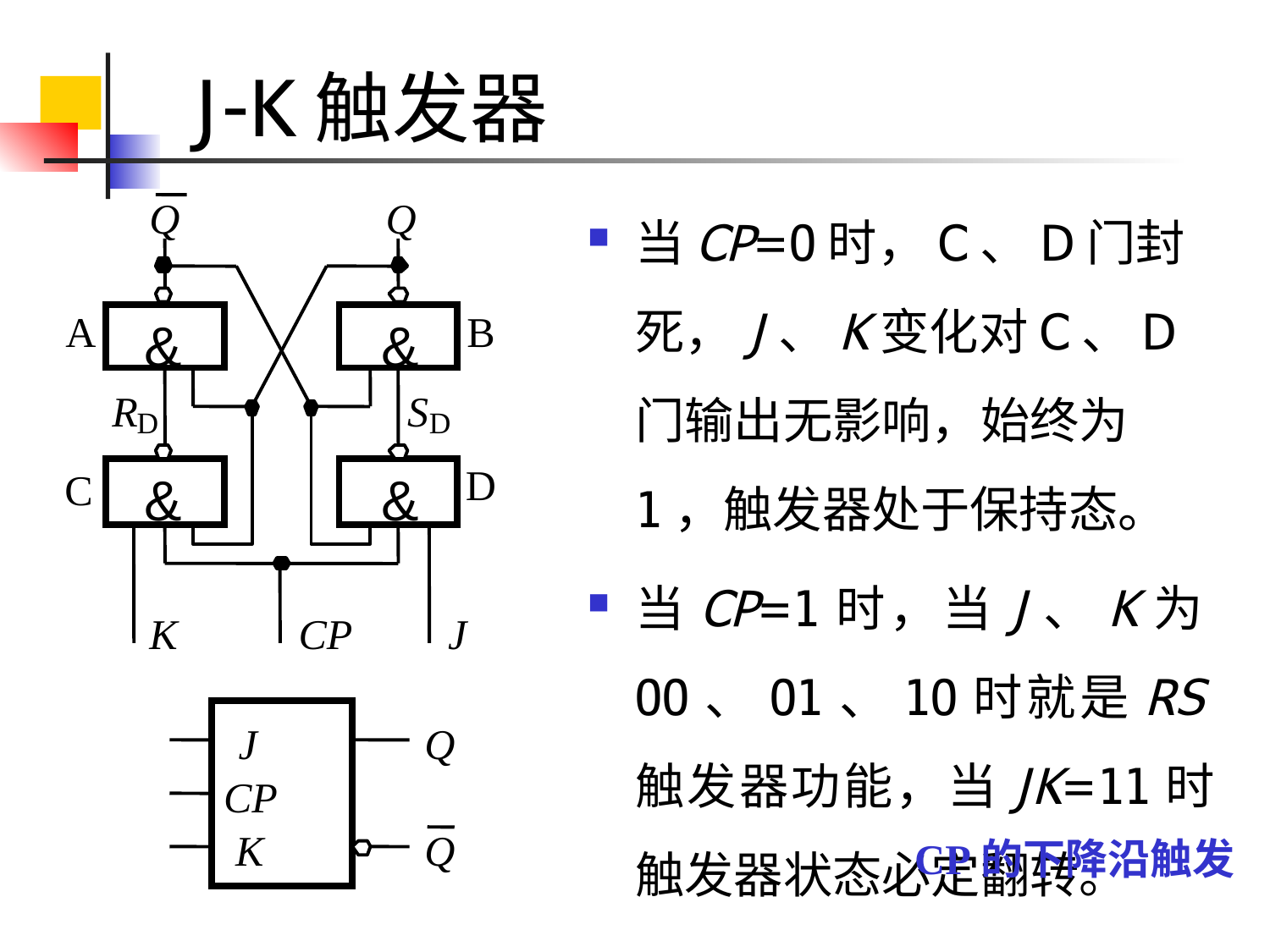

# J-K触发器
当CP=0时，C、D门封死，J、K变化对C、D门输出无影响，始终为1，触发器处于保持态。
当CP=1时，当J、K为00、01、10时就是RS触发器功能，当JK=11时触发器状态必定翻转。
Q
Q

&
&

R
S

D
D

&
&

K
CP
J
A
B
D
C

J
Q

CP

K
Q

CP的下降沿触发